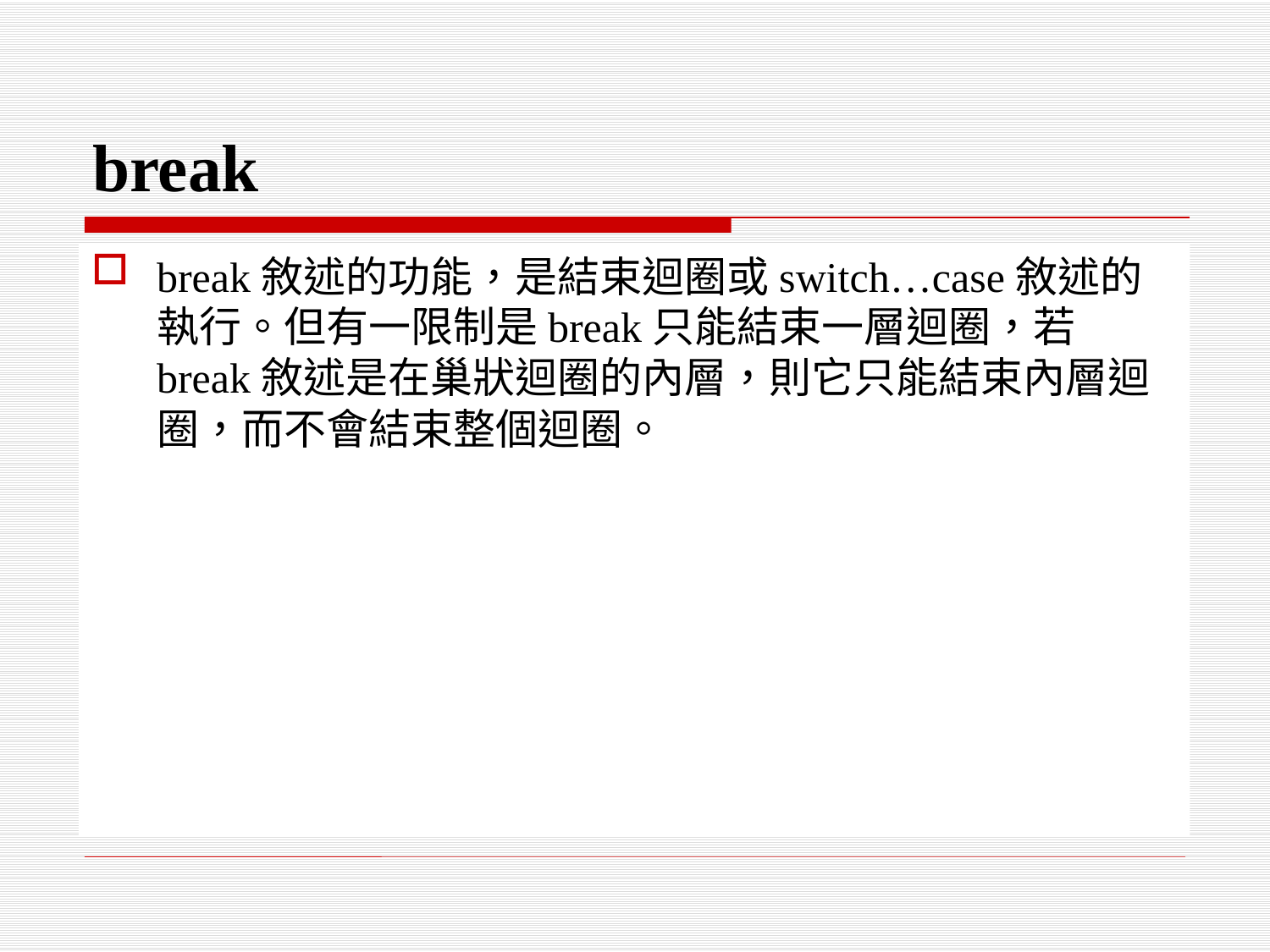

# break
break敘述的功能，是結束迴圈或switch…case敘述的執行。但有一限制是break只能結束一層迴圈，若break敘述是在巢狀迴圈的內層，則它只能結束內層迴圈，而不會結束整個迴圈。